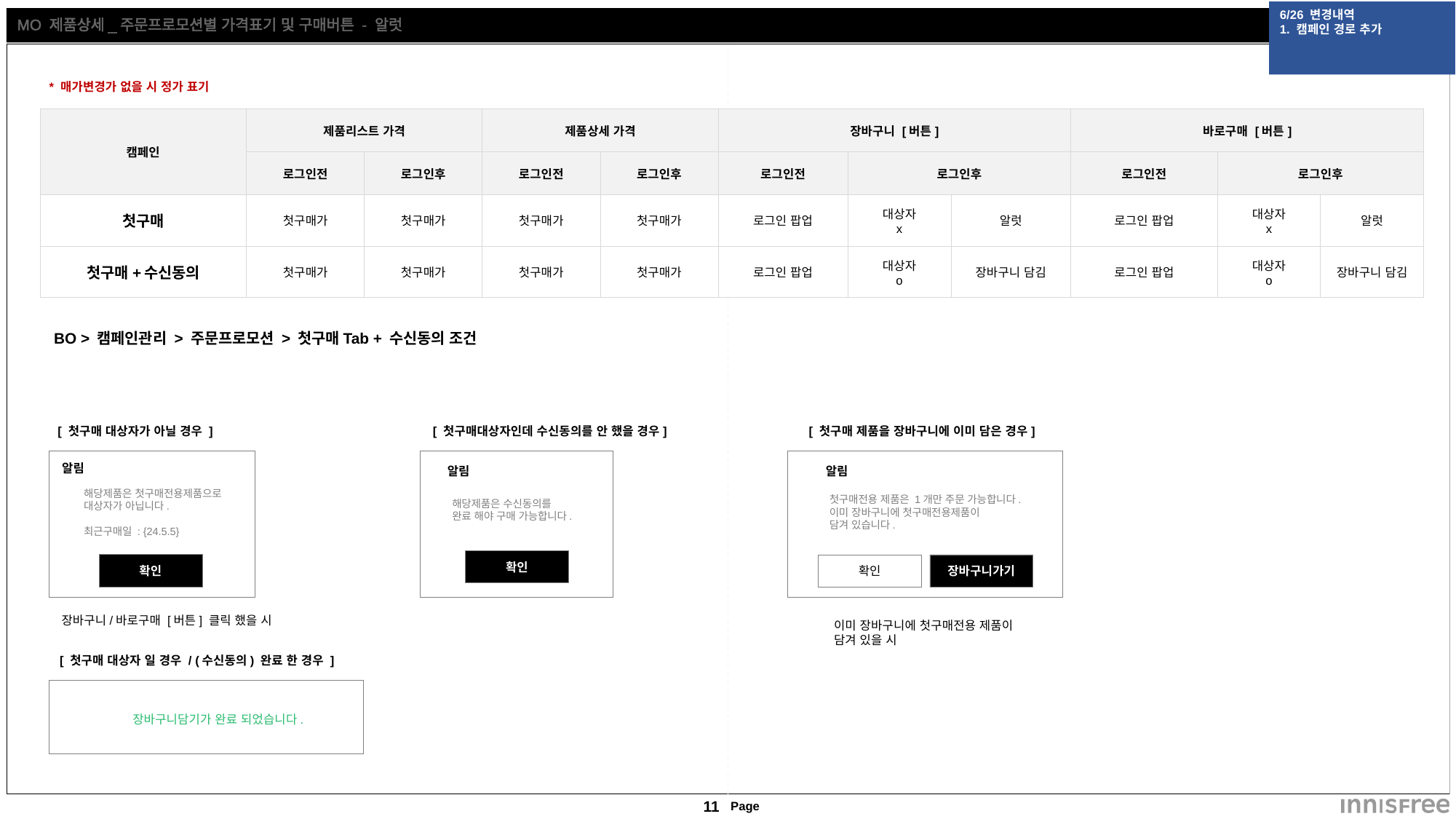

6/26 변경내역
1. 캠페인 경로 추가
# MO 제품상세_주문프로모션별 가격표기 및 구매버튼 - 알럿
* 매가변경가 없을 시 정가 표기
| 캠페인 | 제품리스트 가격 |  | 제품상세 가격 |  | 장바구니 [버튼] |  |  | 바로구매 [버튼] |  |  |
| --- | --- | --- | --- | --- | --- | --- | --- | --- | --- | --- |
|  | 로그인전 | 로그인후 | 로그인전 | 로그인후 | 로그인전 | 로그인후 |  | 로그인전 | 로그인후 |  |
| 첫구매 | 첫구매가 | 첫구매가 | 첫구매가 | 첫구매가 | 로그인 팝업 | 대상자 x | 알럿 | 로그인 팝업 | 대상자 x | 알럿 |
| 첫구매+수신동의 | 첫구매가 | 첫구매가 | 첫구매가 | 첫구매가 | 로그인 팝업 | 대상자 o | 장바구니 담김 | 로그인 팝업 | 대상자 o | 장바구니 담김 |
BO > 캠페인관리 > 주문프로모션 > 첫구매Tab + 수신동의 조건
[ 첫구매 대상자가 아닐 경우 ]
[ 첫구매대상자인데 수신동의를 안 했을 경우]
[ 첫구매 제품을 장바구니에 이미 담은 경우]

알림
알림
알림
해당제품은 첫구매전용제품으로
대상자가 아닙니다.

최근구매일 : {24.5.5}
첫구매전용 제품은 1개만 주문 가능합니다.
이미 장바구니에 첫구매전용제품이
담겨 있습니다.
해당제품은 수신동의를
완료 해야 구매 가능합니다.
확인
확인
확인
장바구니가기
장바구니/바로구매 [버튼] 클릭 했을 시
이미 장바구니에 첫구매전용 제품이
담겨 있을 시
[ 첫구매 대상자 일 경우 / (수신동의) 완료 한 경우 ]

장바구니담기가 완료 되었습니다.